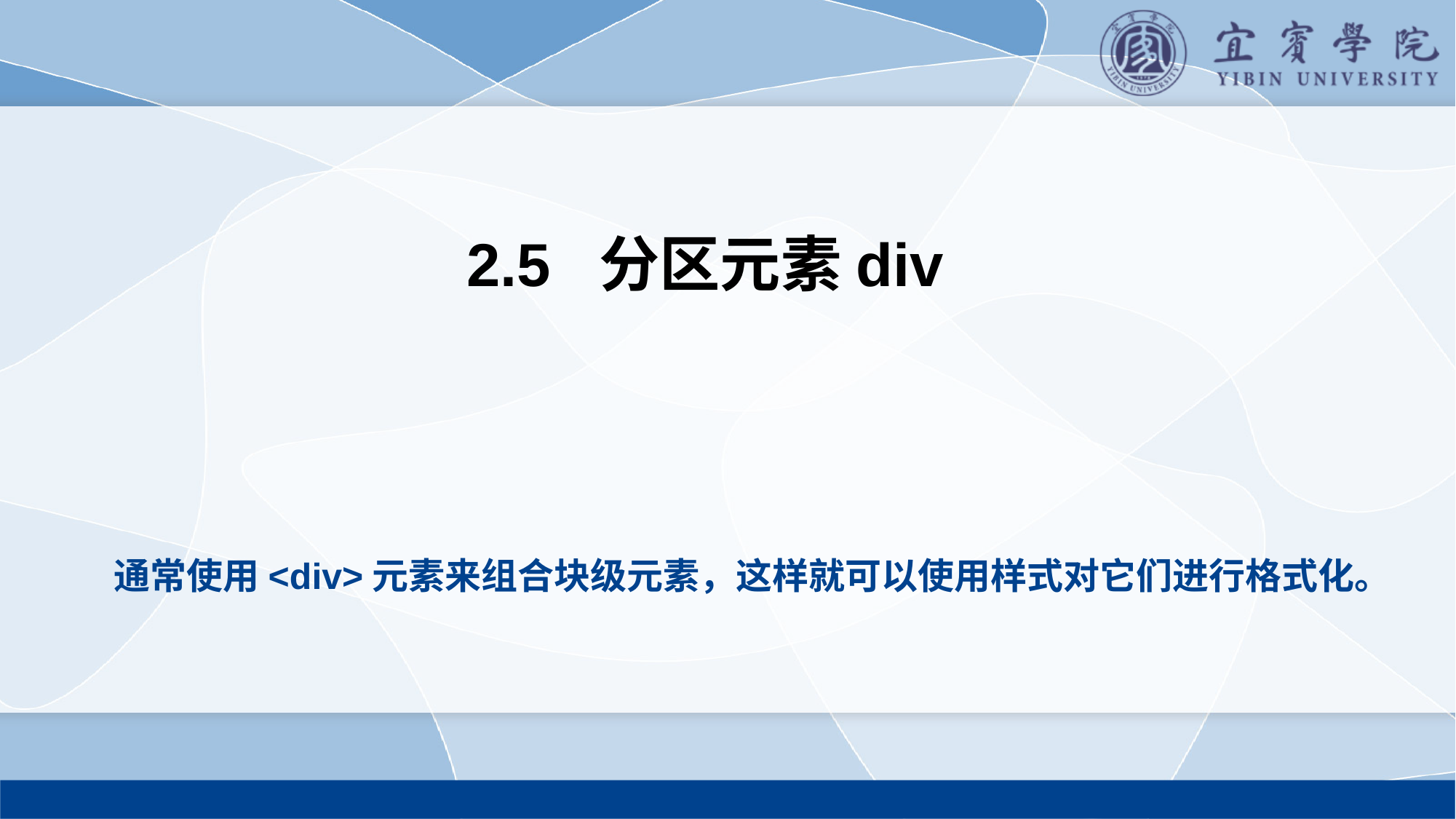

2.5  分区元素div
通常使用<div>元素来组合块级元素，这样就可以使用样式对它们进行格式化。